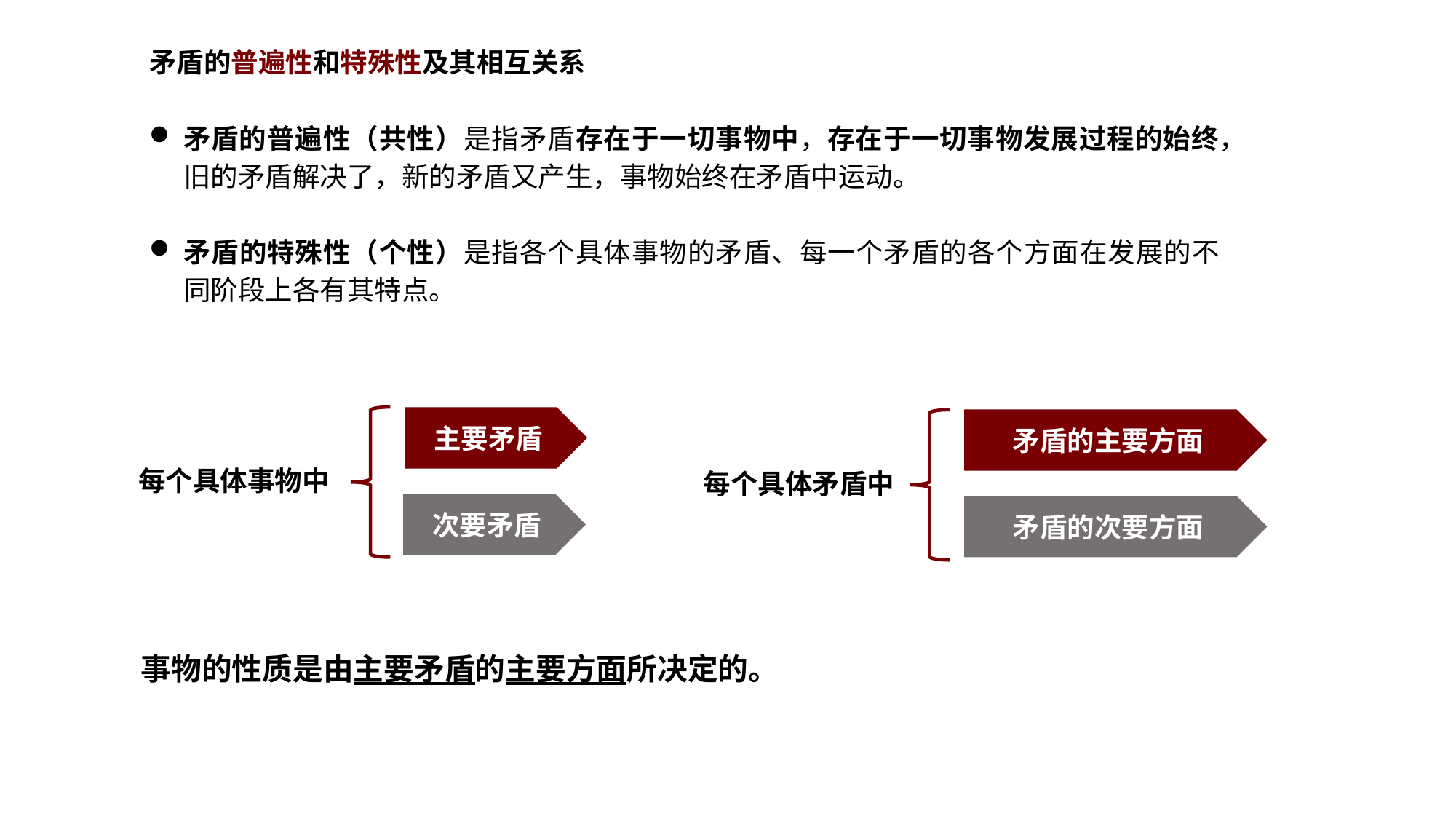

矛盾的普遍性和特殊性及其相互关系

矛盾的普遍性（共性）是指矛盾存在于一切事物中，存在于一切事物发展过程的始终，旧的矛盾解决了，新的矛盾又产生，事物始终在矛盾中运动。

矛盾的特殊性（个性）是指各个具体事物的矛盾、每一个矛盾的各个方面在发展的不同阶段上各有其特点。

主要矛盾

矛盾的主要方面
每个具体事物中
每个具体矛盾中
次要矛盾
矛盾的次要方面
事物的性质是由主要矛盾的主要方面所决定的。